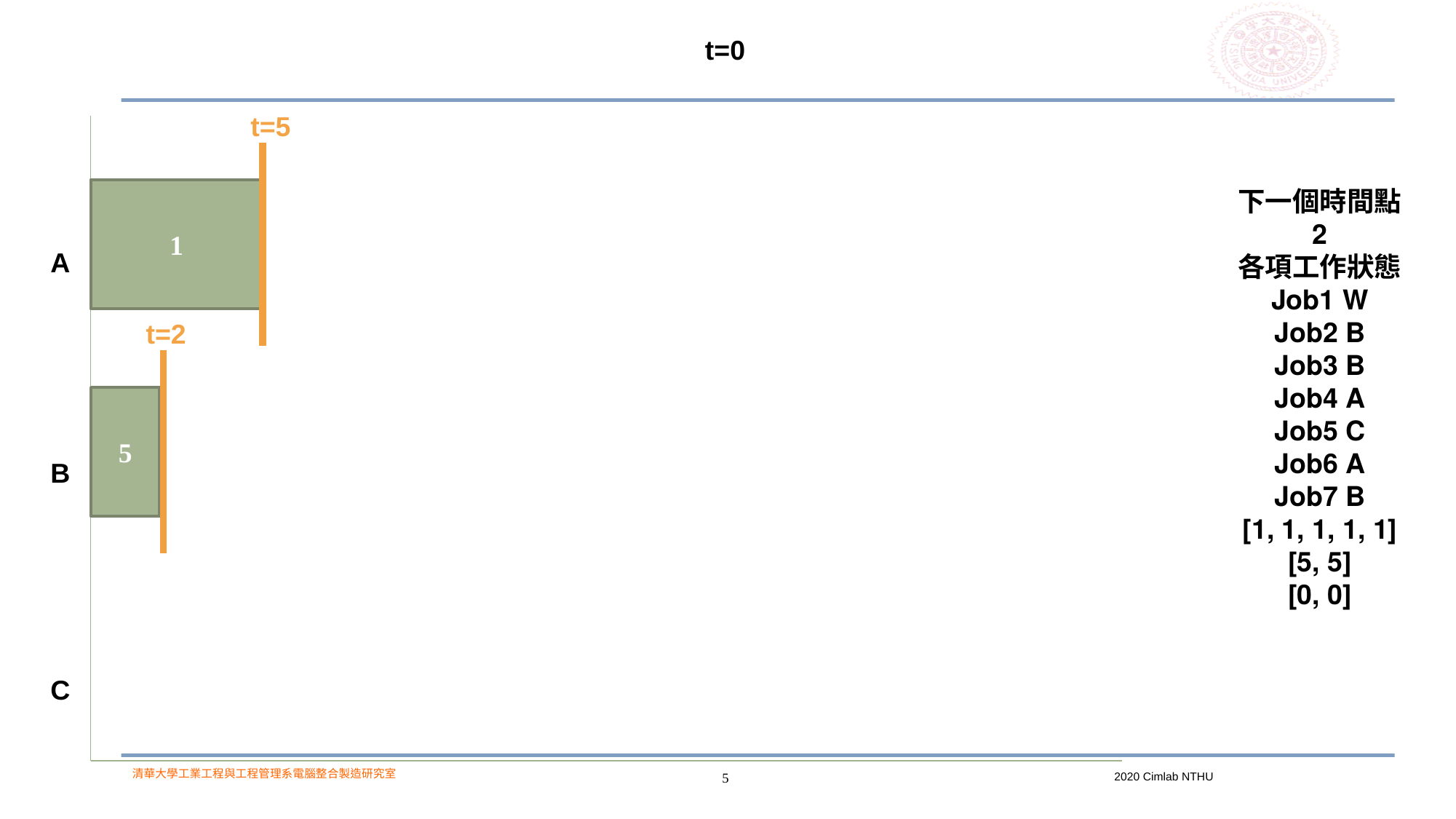

t=0
t=5
1
# 下一個時間點 2 各項工作狀態 Job1 W Job2 B Job3 B Job4 A Job5 C Job6 A Job7 B [1, 1, 1, 1, 1] [5, 5] [0, 0]
A
t=2
5
B
C